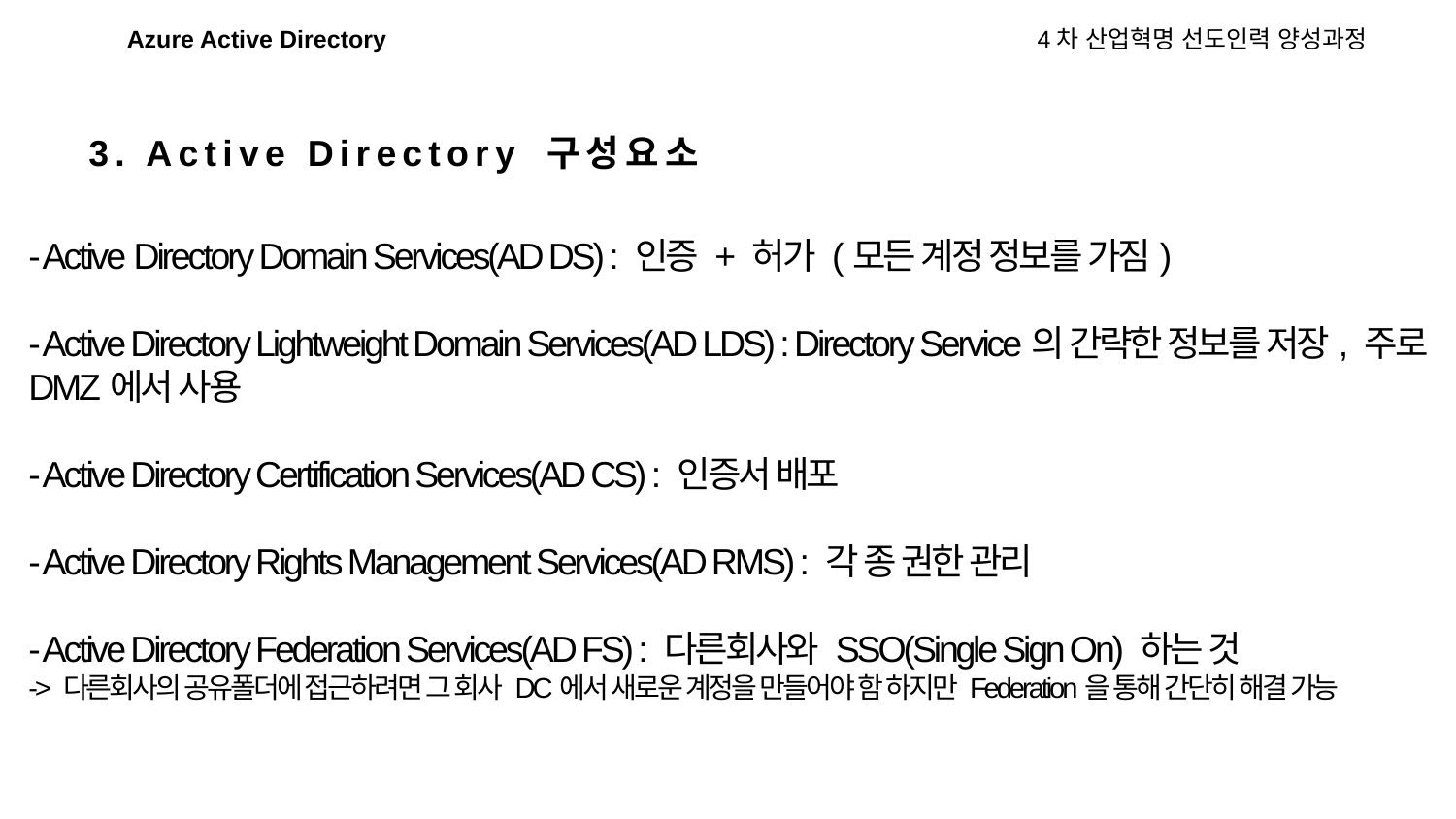

Azure Active Directory
4차 산업혁명 선도인력 양성과정
3. Active Directory 구성요소
- Active Directory Domain Services(AD DS) : 인증 + 허가 (모든 계정 정보를 가짐)

- Active Directory Lightweight Domain Services(AD LDS) : Directory Service의 간략한 정보를 저장, 주로 DMZ에서 사용

- Active Directory Certification Services(AD CS) : 인증서 배포

- Active Directory Rights Management Services(AD RMS) : 각 종 권한 관리

- Active Directory Federation Services(AD FS) : 다른회사와 SSO(Single Sign On) 하는 것
-> 다른회사의 공유폴더에 접근하려면 그 회사 DC에서 새로운 계정을 만들어야 함 하지만 Federation을 통해 간단히 해결 가능